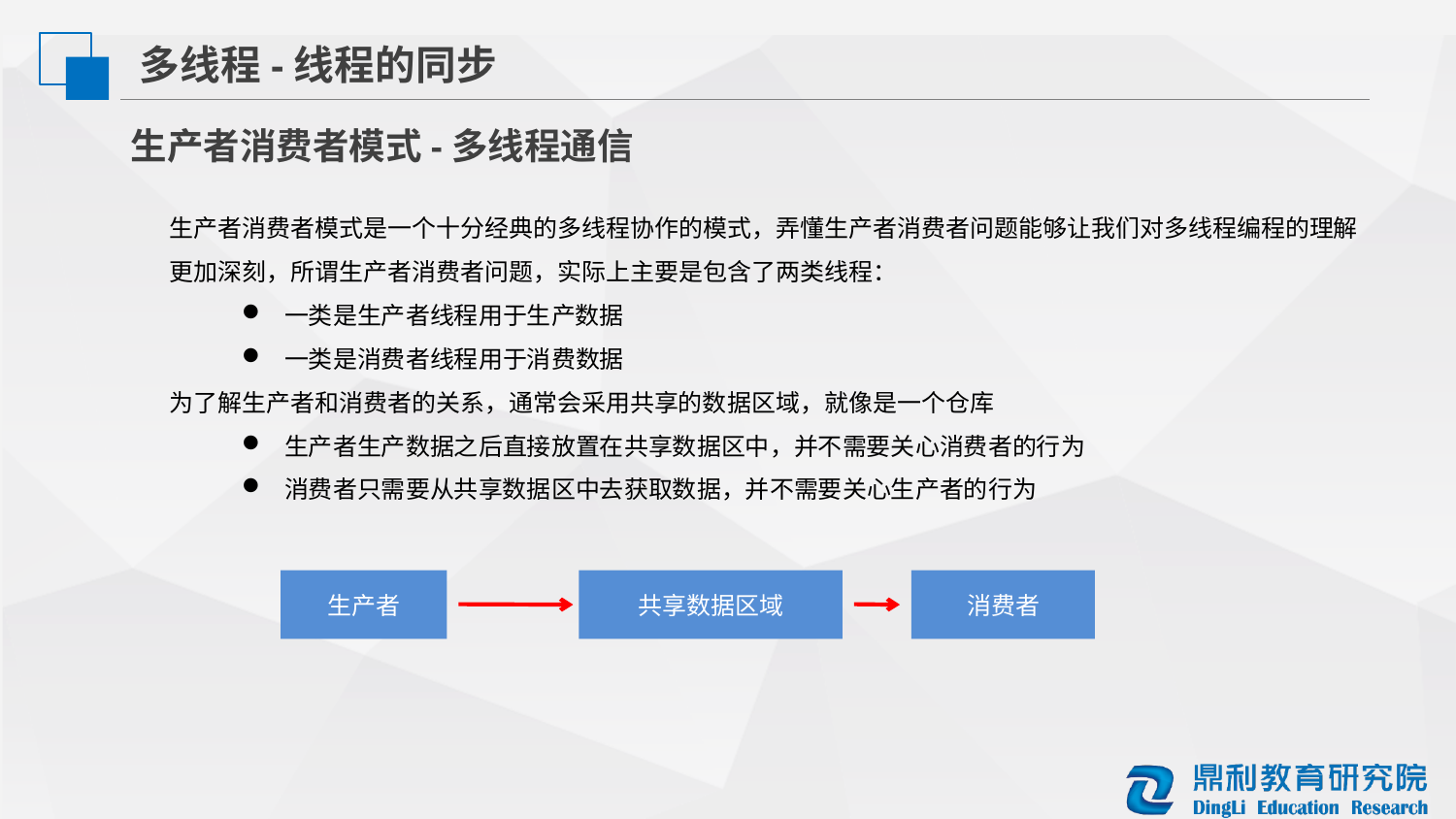

多线程-线程的同步
生产者消费者模式-多线程通信
生产者消费者模式是一个十分经典的多线程协作的模式，弄懂生产者消费者问题能够让我们对多线程编程的理解更加深刻，所谓生产者消费者问题，实际上主要是包含了两类线程：
一类是生产者线程用于生产数据
一类是消费者线程用于消费数据
为了解生产者和消费者的关系，通常会采用共享的数据区域，就像是一个仓库
生产者生产数据之后直接放置在共享数据区中，并不需要关心消费者的行为
消费者只需要从共享数据区中去获取数据，并不需要关心生产者的行为

生产者
共享数据区域
消费者